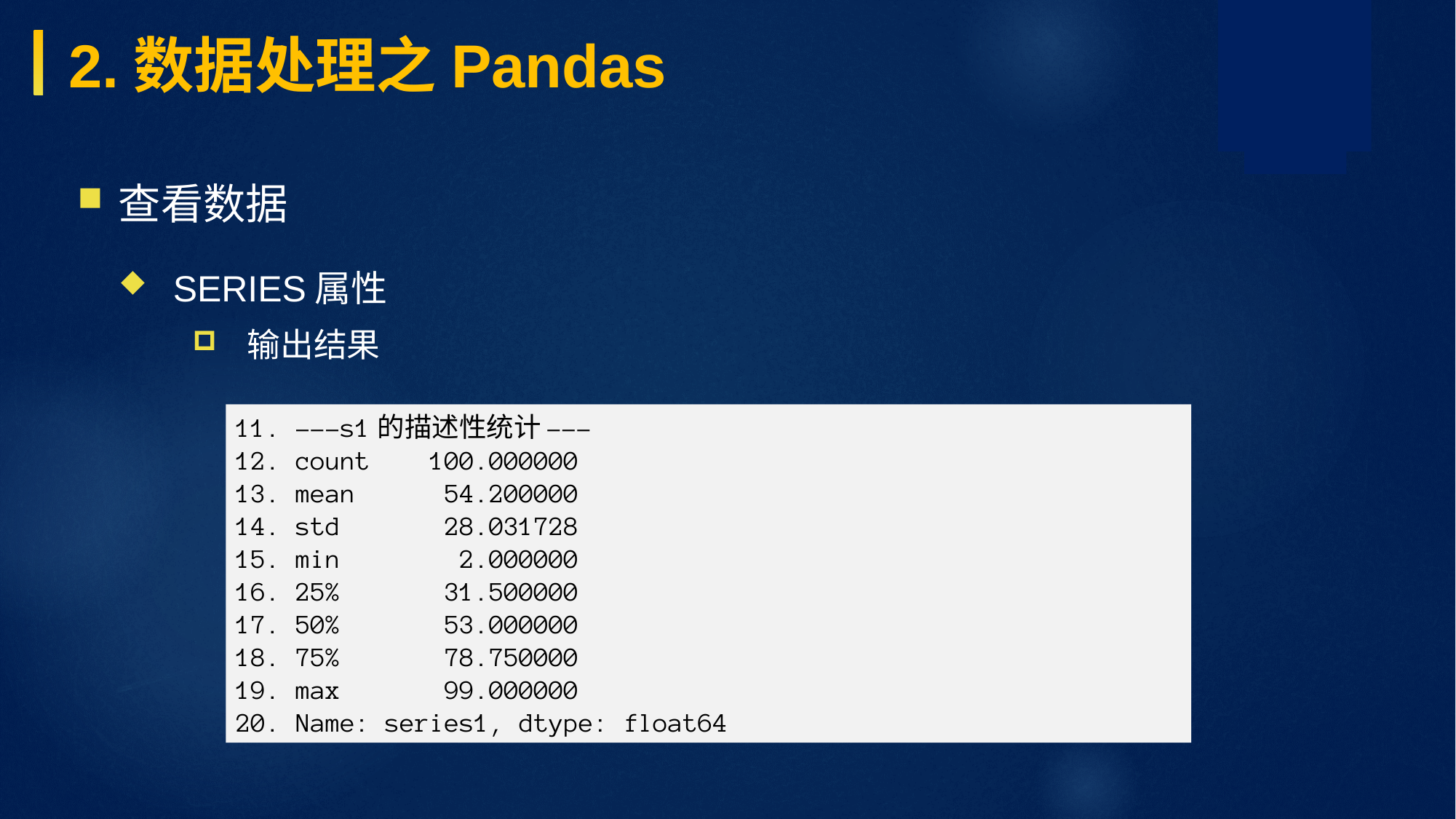

2.数据处理之Pandas
查看数据
Series属性
输出结果

11. ---s1的描述性统计---    12. count    100.000000    13. mean      54.200000    14. std       28.031728    15. min        2.000000    16. 25%       31.500000    17. 50%       53.000000    18. 75%       78.750000    19. max       99.000000    20. Name: series1, dtype: float64